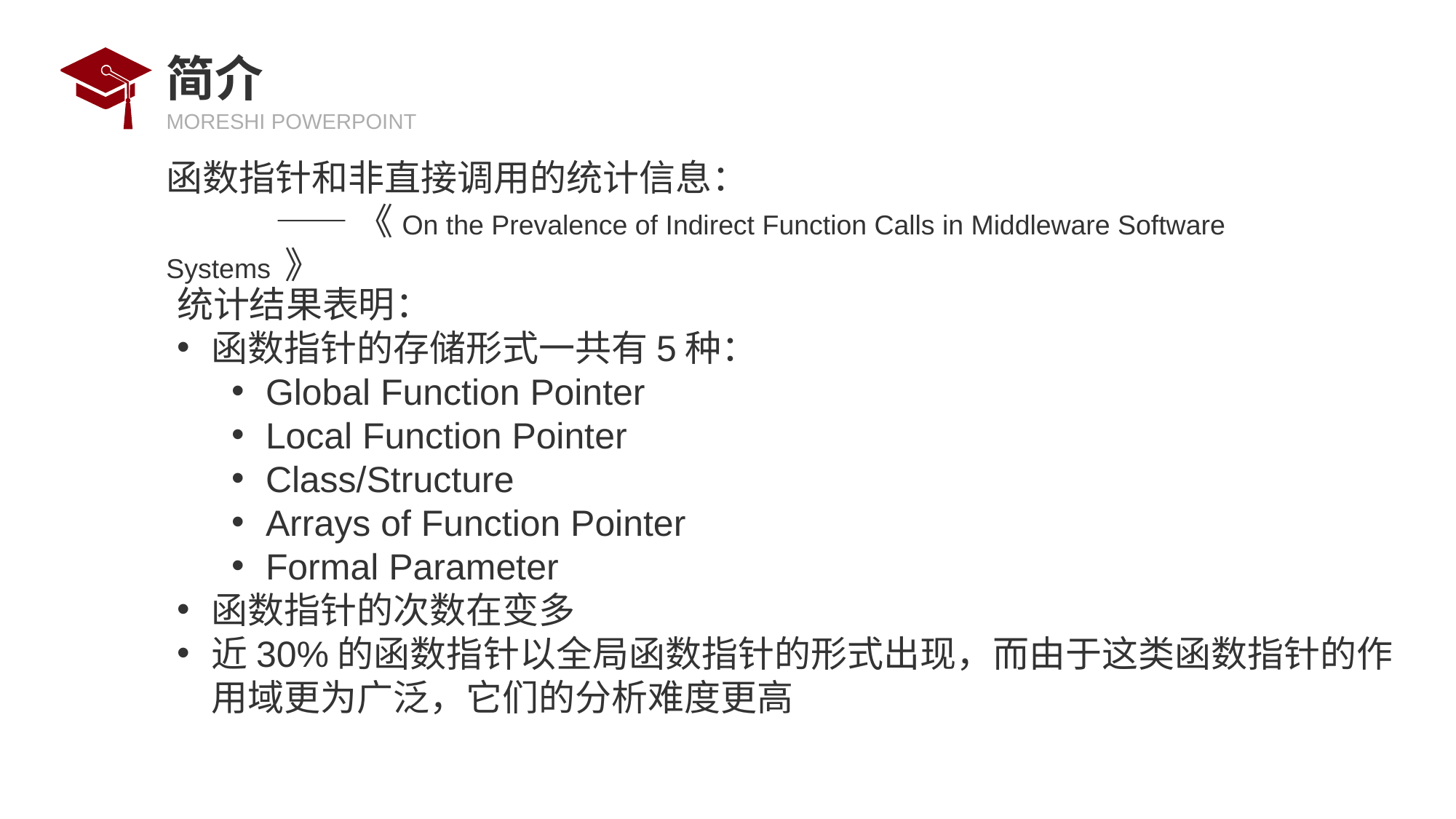

# 简介
函数指针和非直接调用的统计信息：
	——《On the Prevalence of Indirect Function Calls in Middleware Software Systems 》
统计结果表明：
函数指针的存储形式一共有5种：
Global Function Pointer
Local Function Pointer
Class/Structure
Arrays of Function Pointer
Formal Parameter
函数指针的次数在变多
近30%的函数指针以全局函数指针的形式出现，而由于这类函数指针的作用域更为广泛，它们的分析难度更高